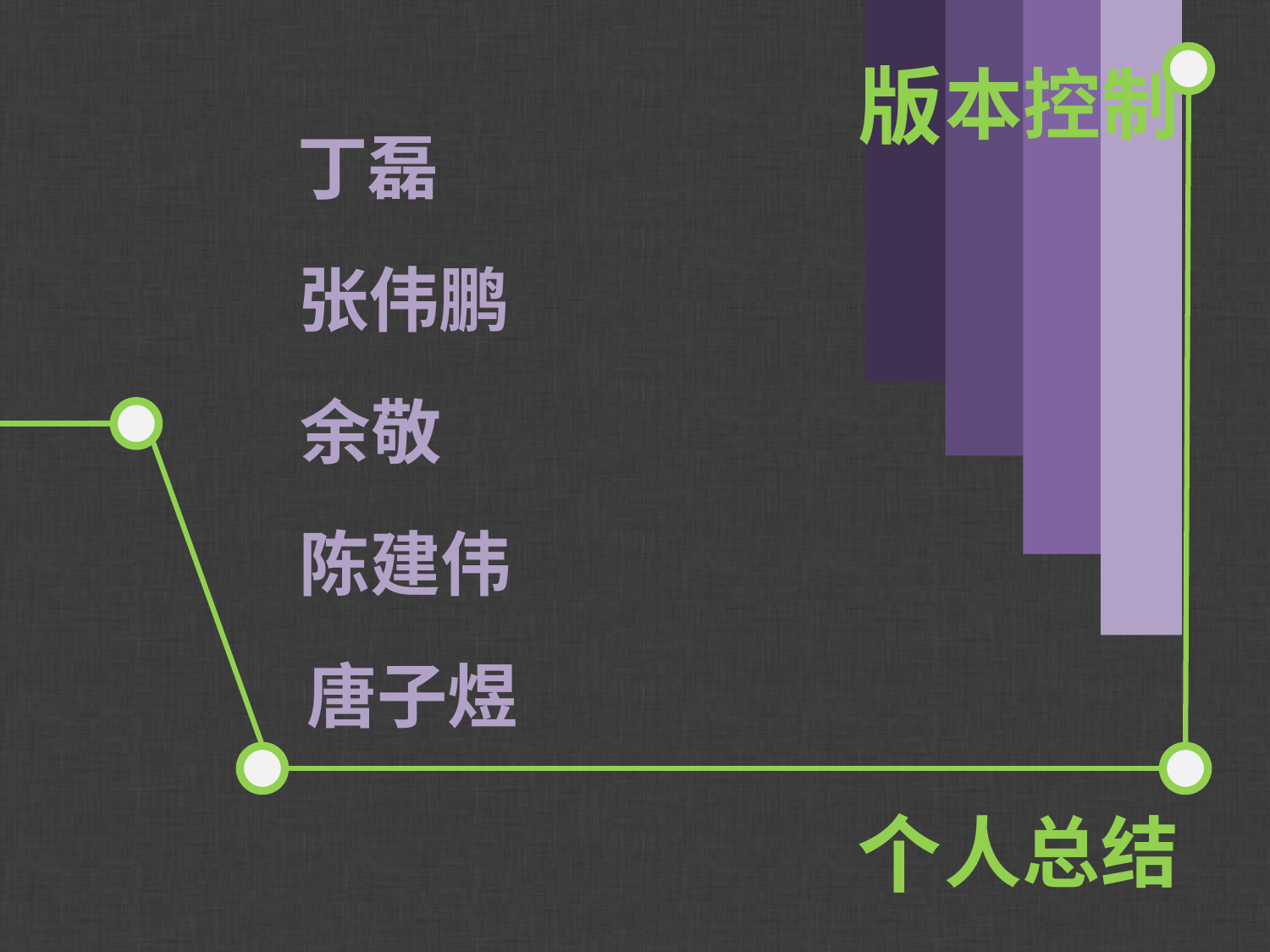

版
制
本
控
丁磊
张伟鹏
余敬

陈建伟
唐子煜

个
结
人
总